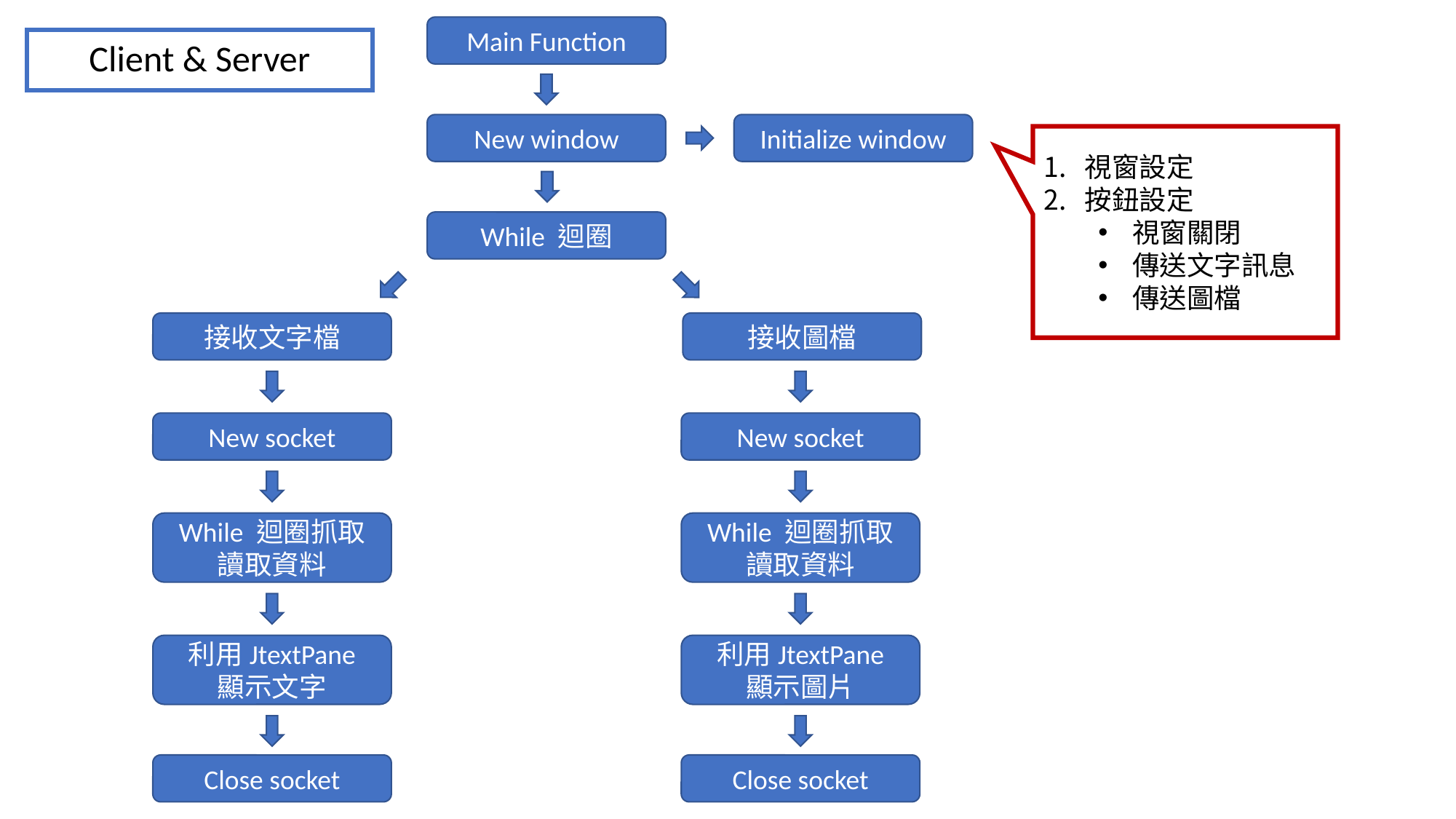

Main Function
# Client & Server

New window
Initialize window

視窗設定
按鈕設定
視窗關閉
傳送文字訊息
傳送圖檔

While 迴圈

接收文字檔
接收圖檔

New socket
New socket

While 迴圈抓取
讀取資料
While 迴圈抓取
讀取資料

利用JtextPane
顯示文字
利用JtextPane
顯示圖片

Close socket
Close socket